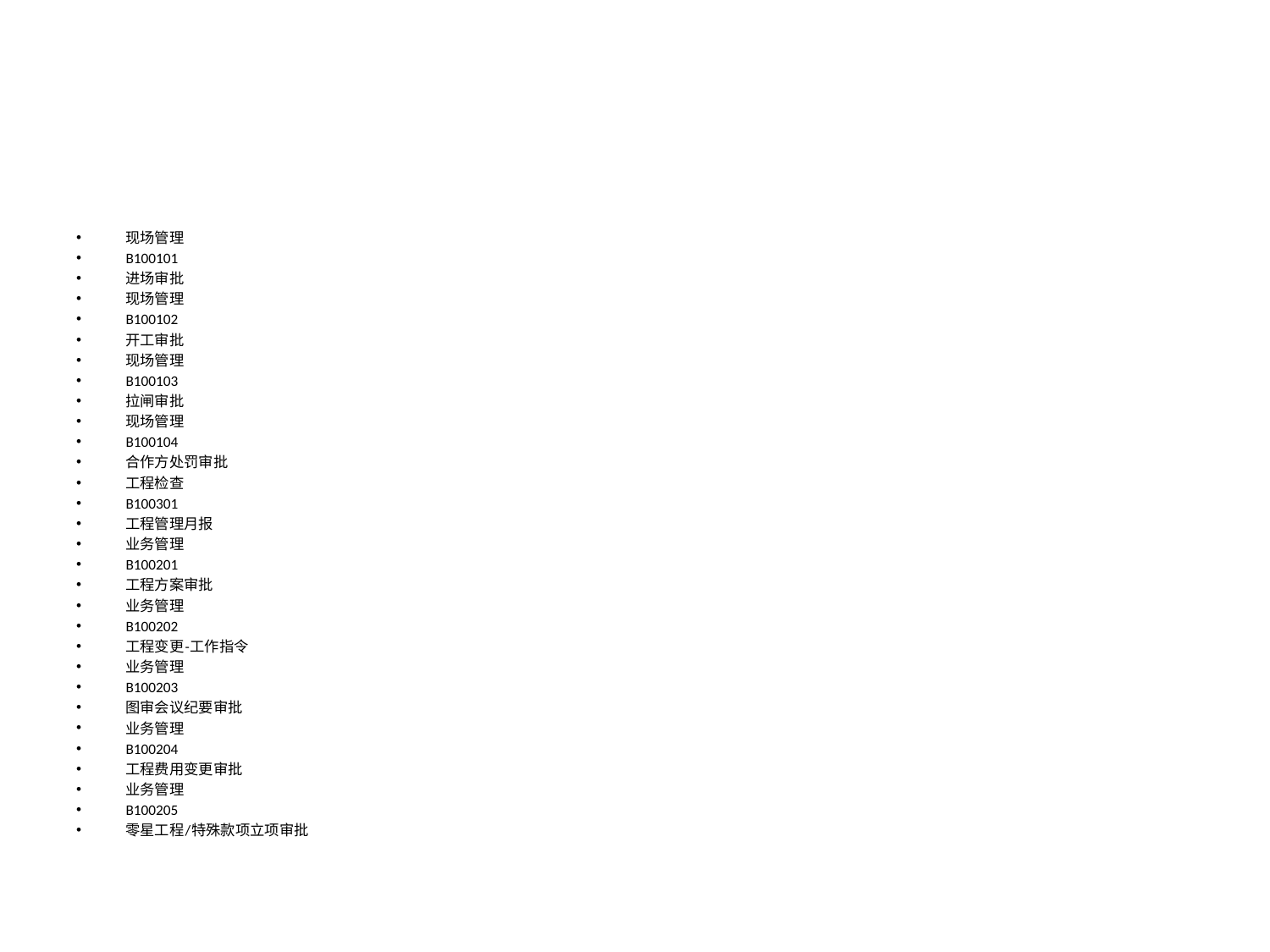

#
现场管理
B100101
进场审批
现场管理
B100102
开工审批
现场管理
B100103
拉闸审批
现场管理
B100104
合作方处罚审批
工程检查
B100301
工程管理月报
业务管理
B100201
工程方案审批
业务管理
B100202
工程变更-工作指令
业务管理
B100203
图审会议纪要审批
业务管理
B100204
工程费用变更审批
业务管理
B100205
零星工程/特殊款项立项审批